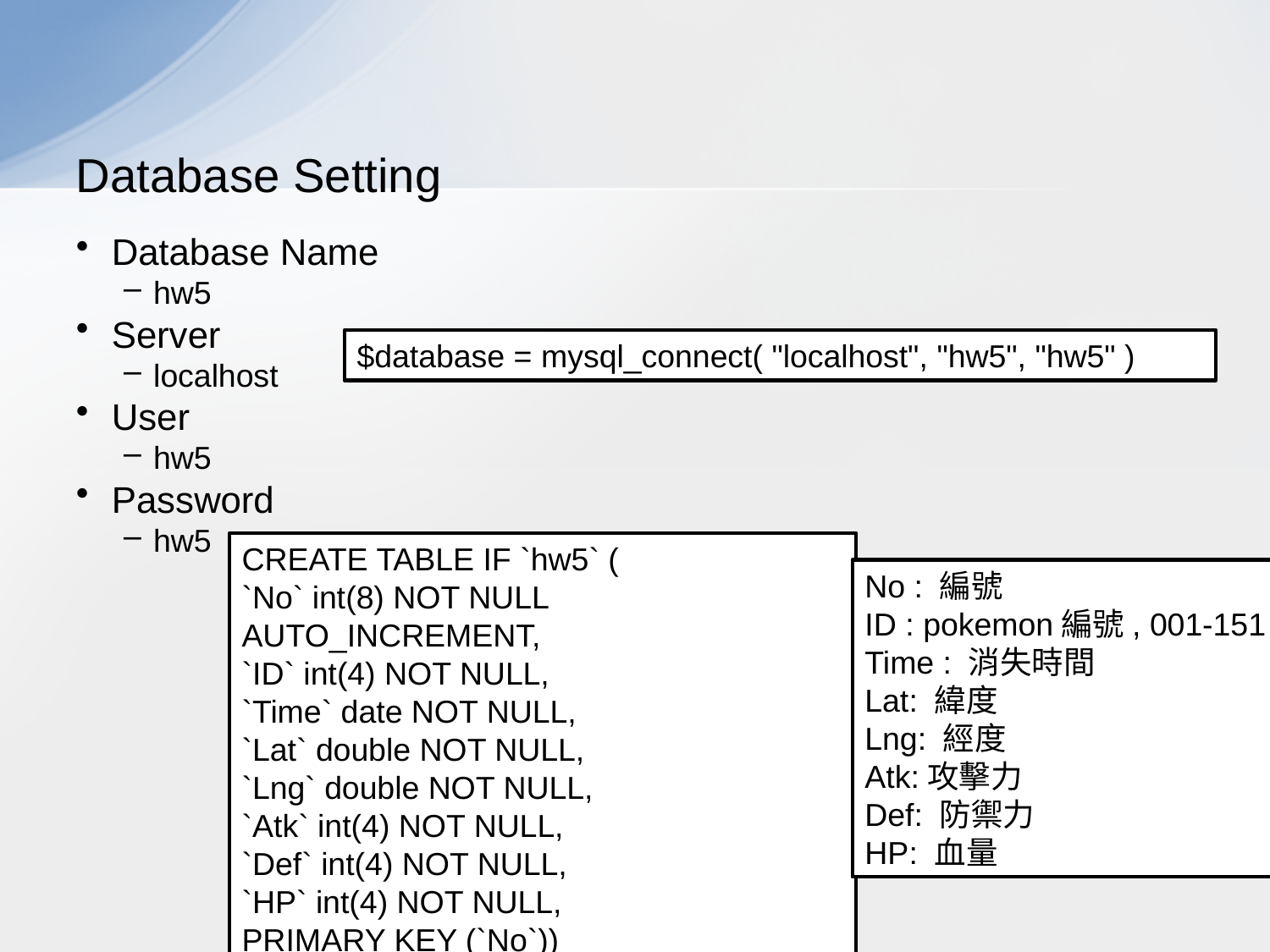

# Database Setting
Database Name
hw5
Server
localhost
User
hw5
Password
hw5
$database = mysql_connect( "localhost", "hw5", "hw5" )
CREATE TABLE IF `hw5` (
`No` int(8) NOT NULL AUTO_INCREMENT,
`ID` int(4) NOT NULL,
`Time` date NOT NULL,
`Lat` double NOT NULL,
`Lng` double NOT NULL,
`Atk` int(4) NOT NULL,
`Def` int(4) NOT NULL,
`HP` int(4) NOT NULL,
PRIMARY KEY (`No`))
No : 編號
ID : pokemon編號, 001-151
Time : 消失時間
Lat: 緯度
Lng: 經度
Atk:攻擊力
Def: 防禦力
HP: 血量